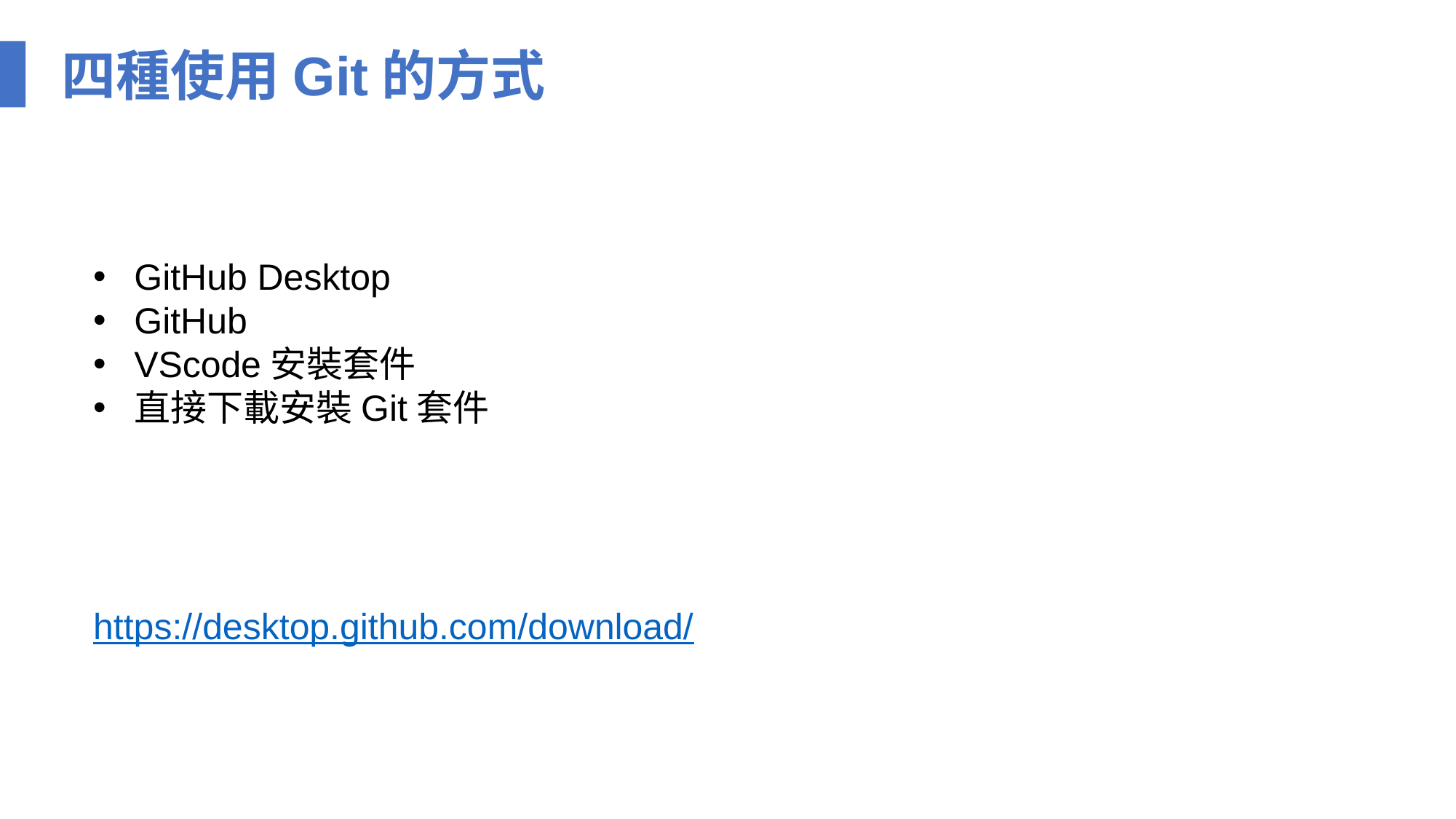

四種使用Git的方式

GitHub Desktop
GitHub
VScode安裝套件
直接下載安裝Git套件

https://desktop.github.com/download/